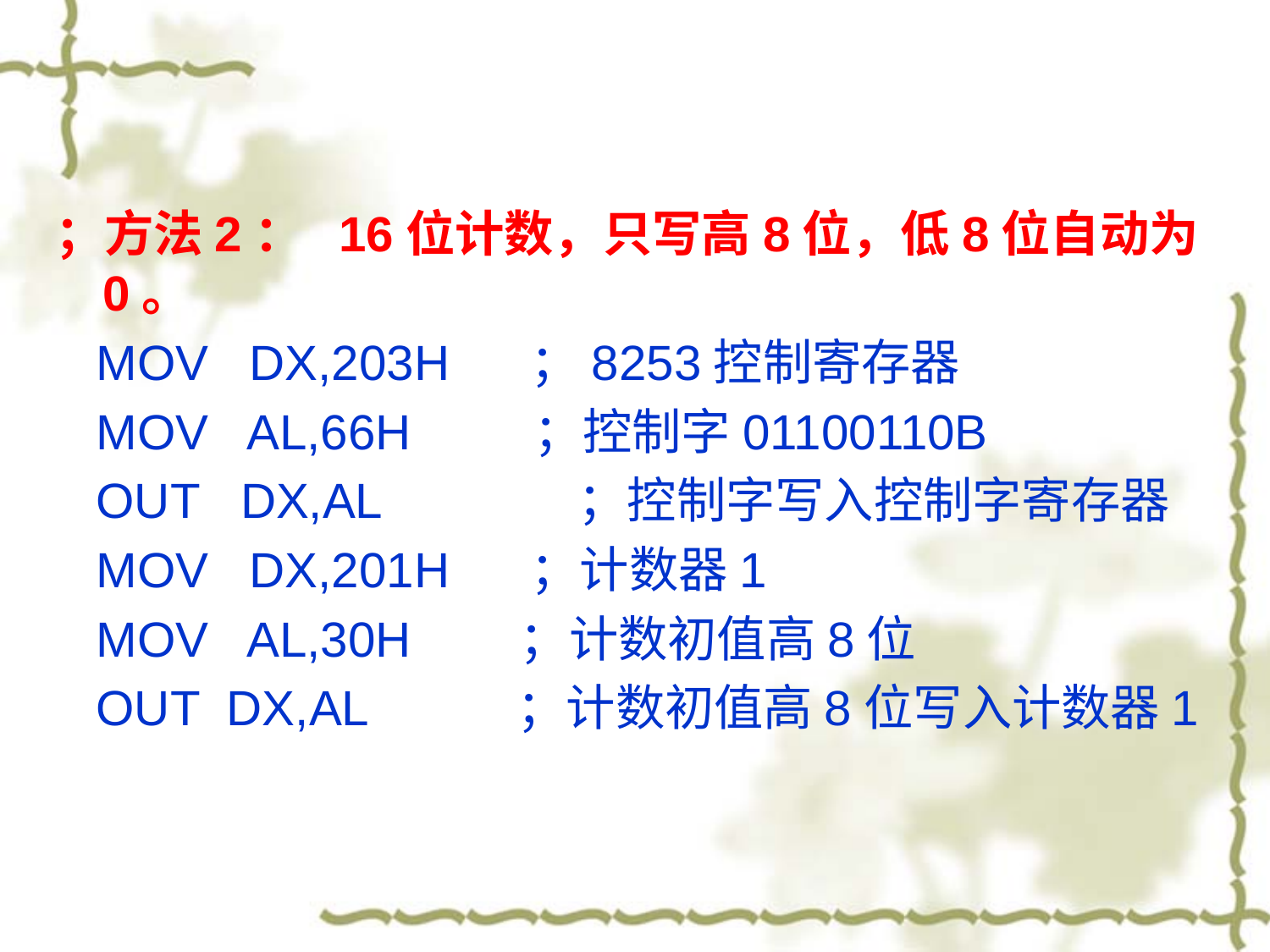

#
；方法2：  16位计数，只写高8位，低8位自动为0。
   MOV   DX,203H     ；8253控制寄存器
   MOV   AL,66H        ；控制字01100110B
   OUT   DX,AL	      ；控制字写入控制字寄存器
   MOV   DX,201H     ；计数器1
   MOV   AL,30H       ；计数初值高8位
   OUT  DX,AL          ；计数初值高8位写入计数器1